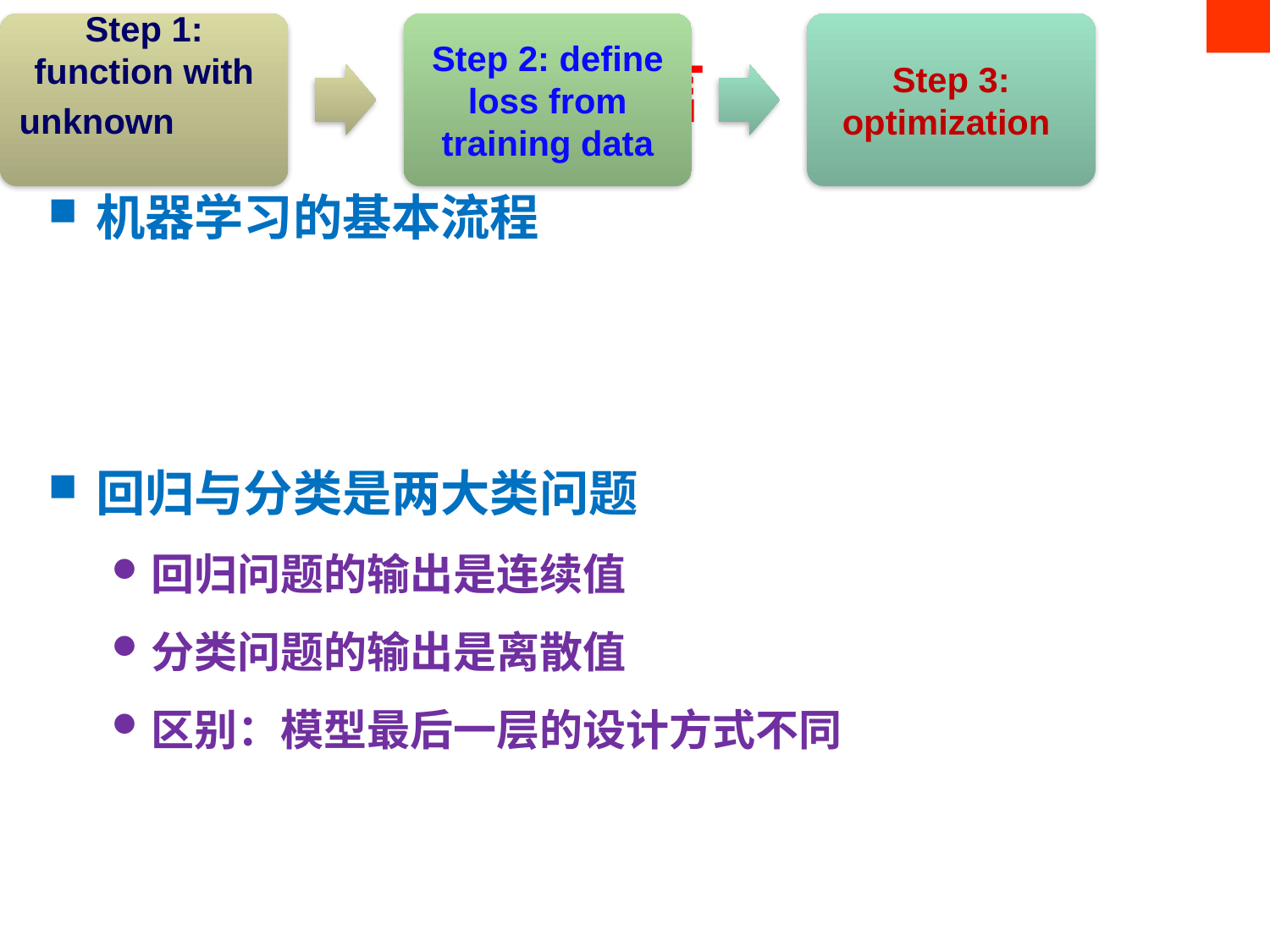

2
# 引言
机器学习的基本流程

回归与分类是两大类问题
回归问题的输出是连续值
分类问题的输出是离散值
区别：模型最后一层的设计方式不同
Step 1: function with unknown

Step 2: define loss from training data

Step 3: optimization